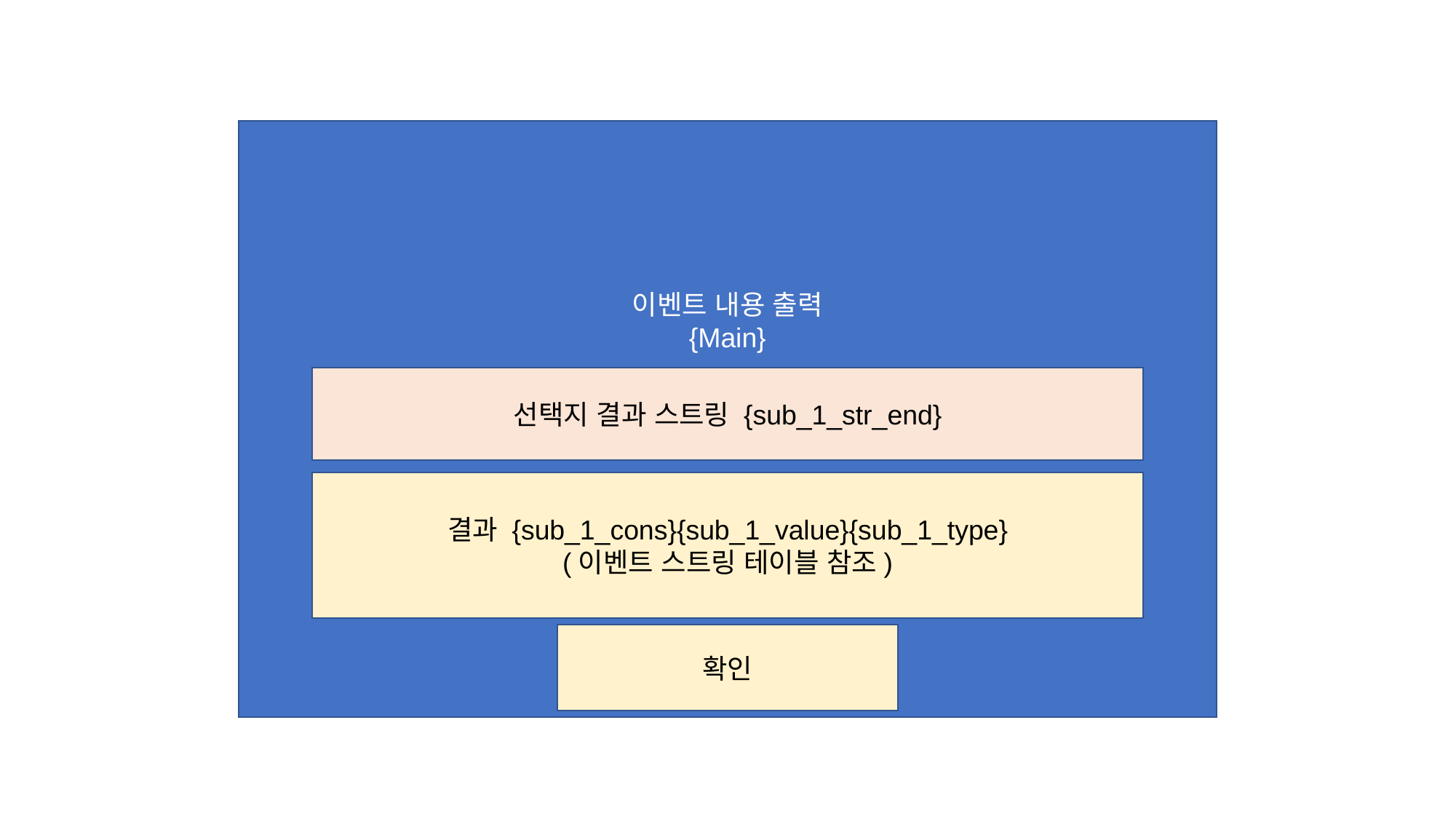

이벤트 내용 출력
{Main}

선택지 결과 스트링 {sub_1_str_end}
결과 {sub_1_cons}{sub_1_value}{sub_1_type}
(이벤트 스트링 테이블 참조)
확인